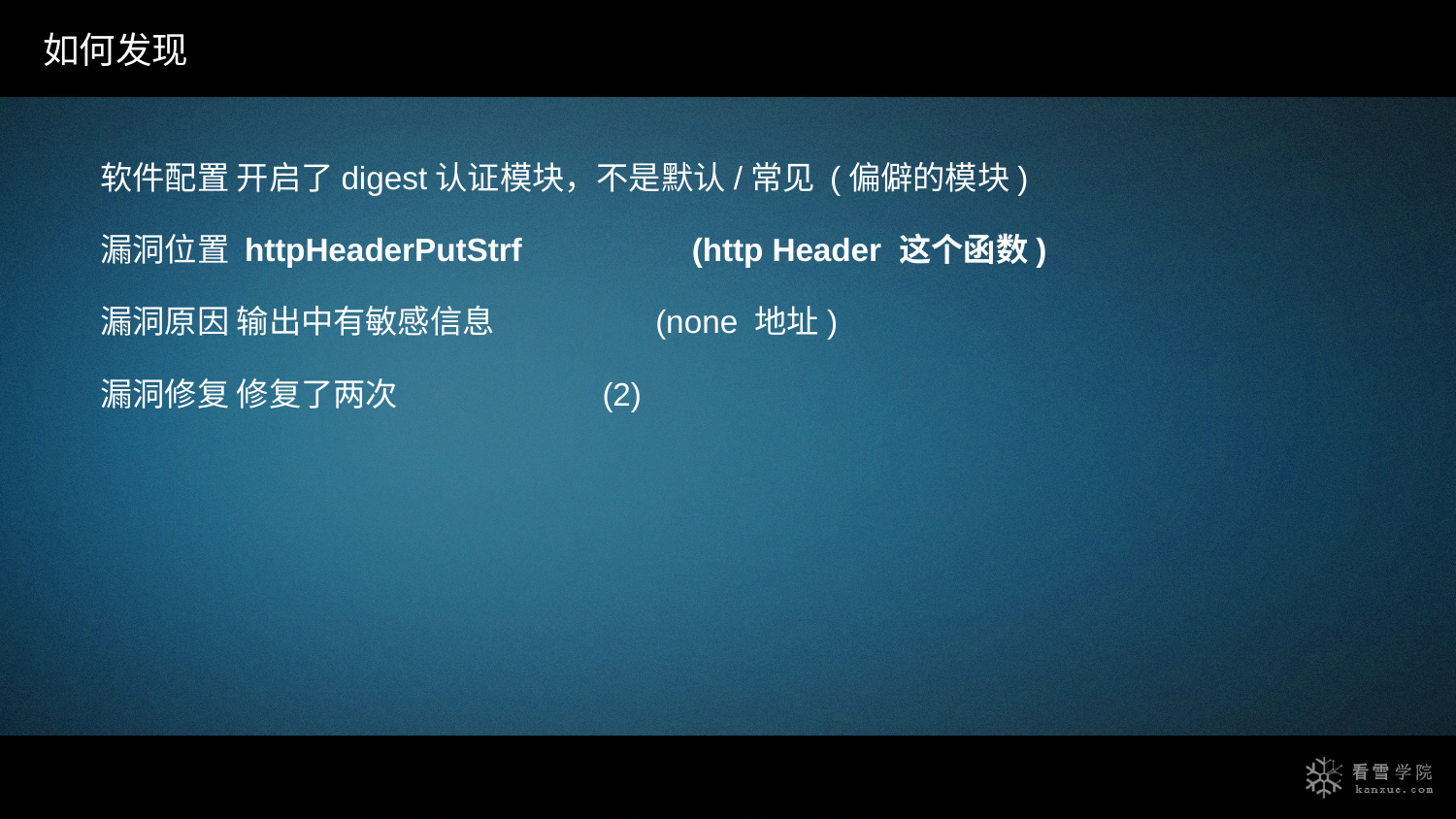

如何发现
软件配置 开启了digest认证模块，不是默认/常见 (偏僻的模块)
漏洞位置 httpHeaderPutStrf                   (http Header 这个函数)
漏洞原因 输出中有敏感信息                     (none 地址)
漏洞修复 修复了两次                           (2)